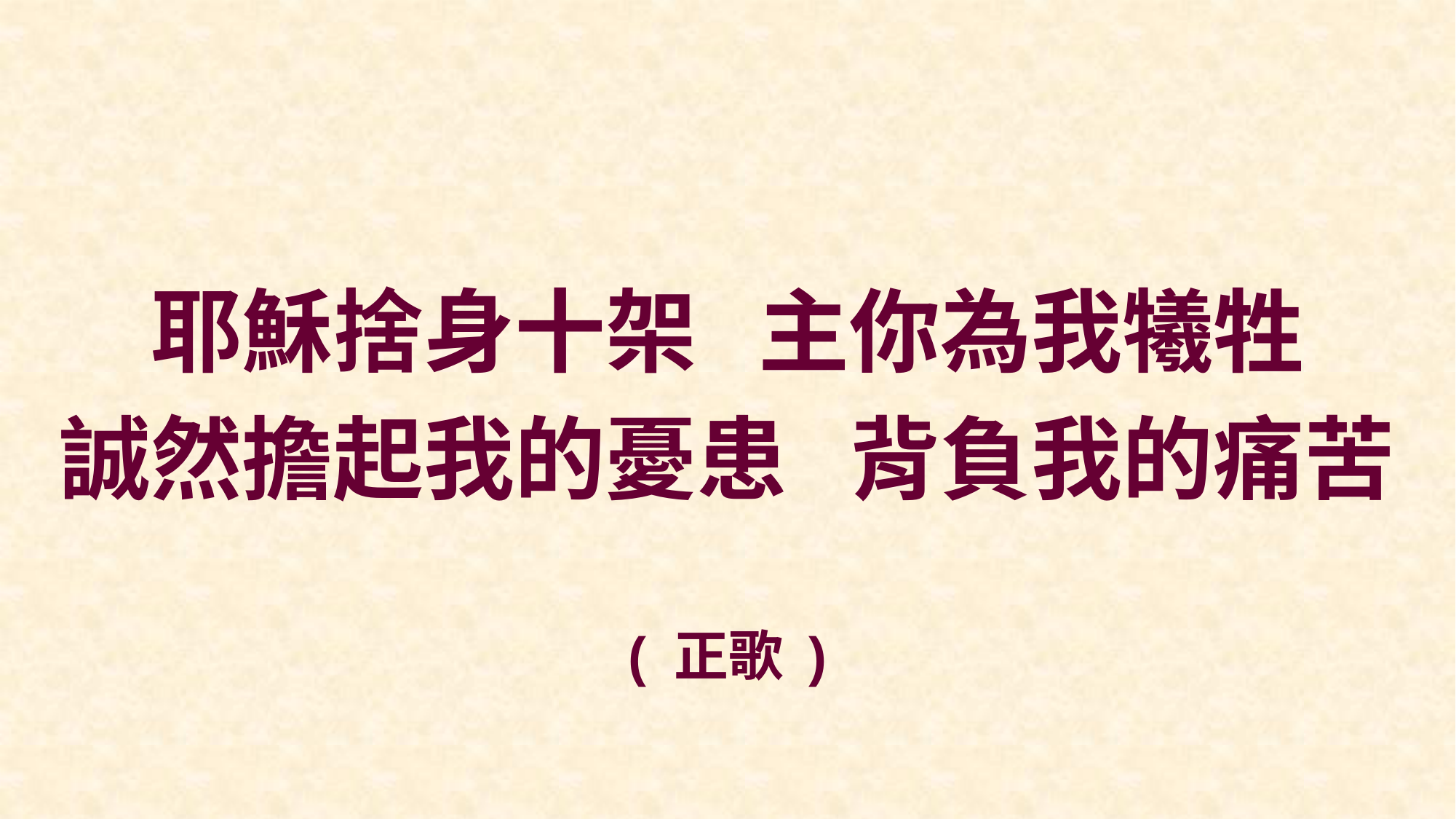

耶穌捨身十架   主你為我犧牲
誠然擔起我的憂患   背負我的痛苦
( 正歌 )